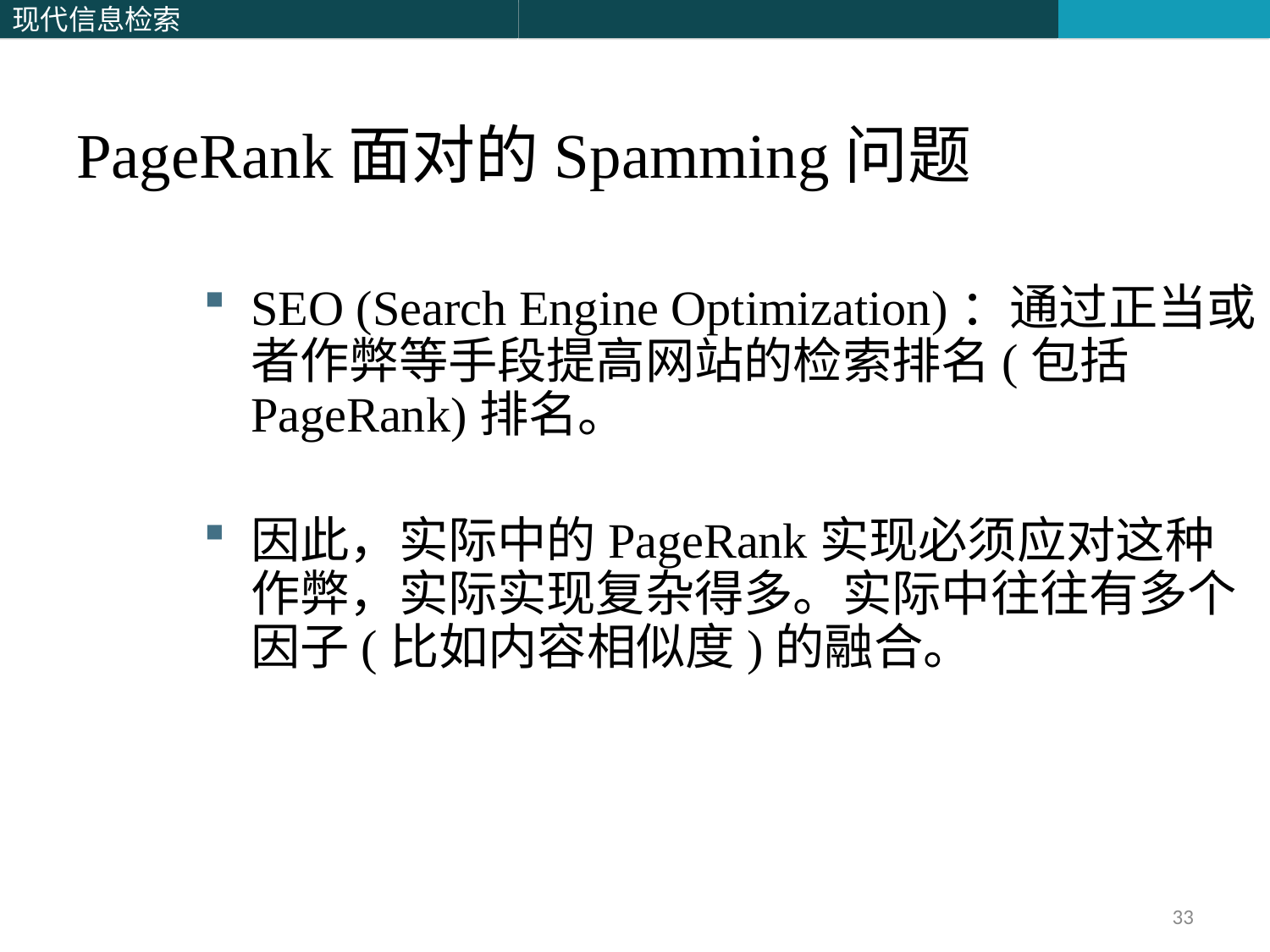

# PageRank面对的Spamming问题
SEO (Search Engine Optimization)：通过正当或者作弊等手段提高网站的检索排名(包括PageRank)排名。

因此，实际中的PageRank实现必须应对这种作弊，实际实现复杂得多。实际中往往有多个因子(比如内容相似度)的融合。
33